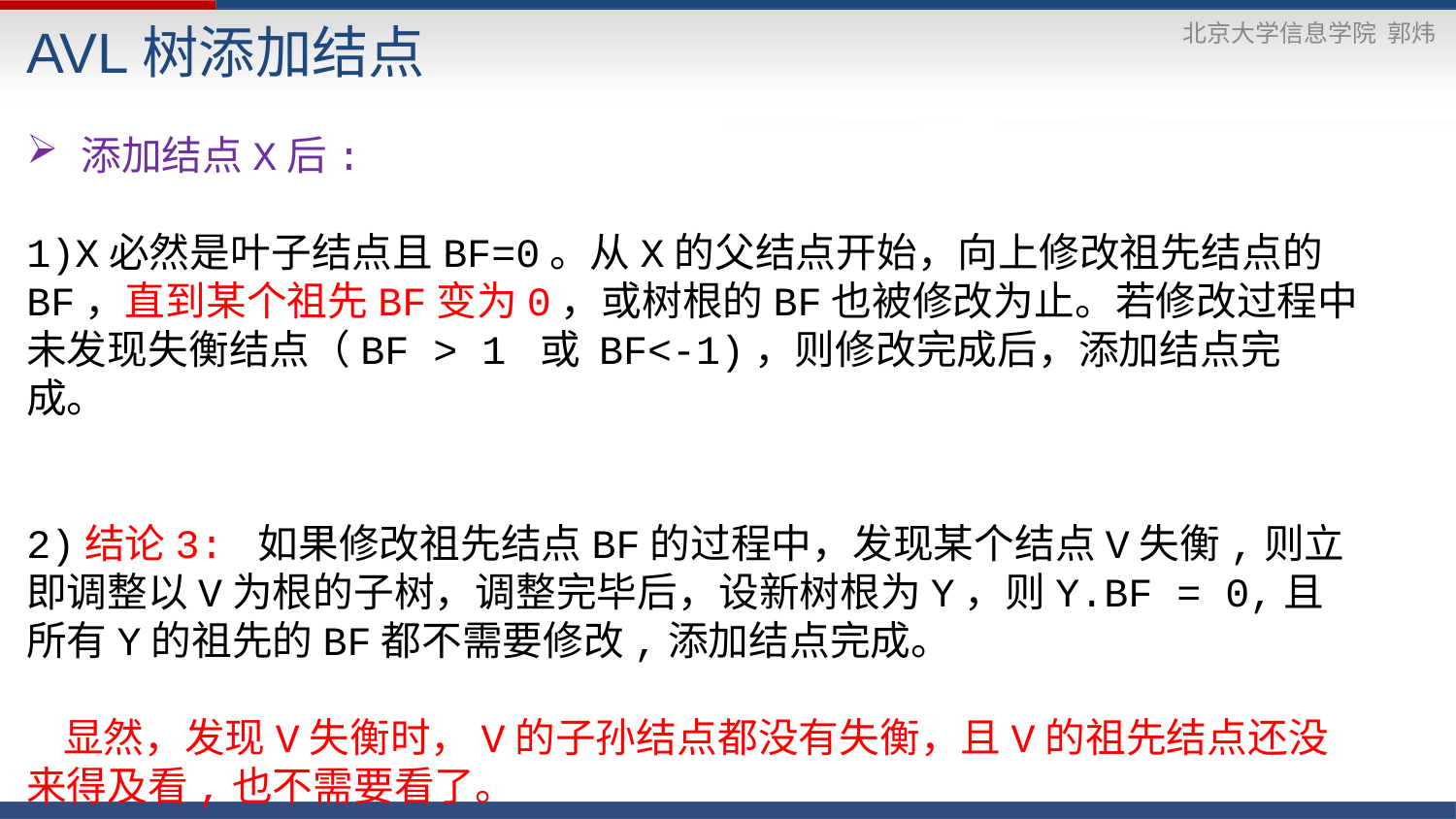

AVL树添加结点
添加结点X后:

1)X必然是叶子结点且BF=0。从X的父结点开始，向上修改祖先结点的BF，直到某个祖先BF变为0，或树根的BF也被修改为止。若修改过程中未发现失衡结点（BF > 1 或 BF<-1)，则修改完成后，添加结点完成。

2)结论3: 如果修改祖先结点BF的过程中，发现某个结点V失衡,则立即调整以V为根的子树，调整完毕后，设新树根为Y，则Y.BF = 0,且所有Y的祖先的BF都不需要修改,添加结点完成。

   显然，发现V失衡时，V的子孙结点都没有失衡，且V的祖先结点还没来得及看,也不需要看了。

30